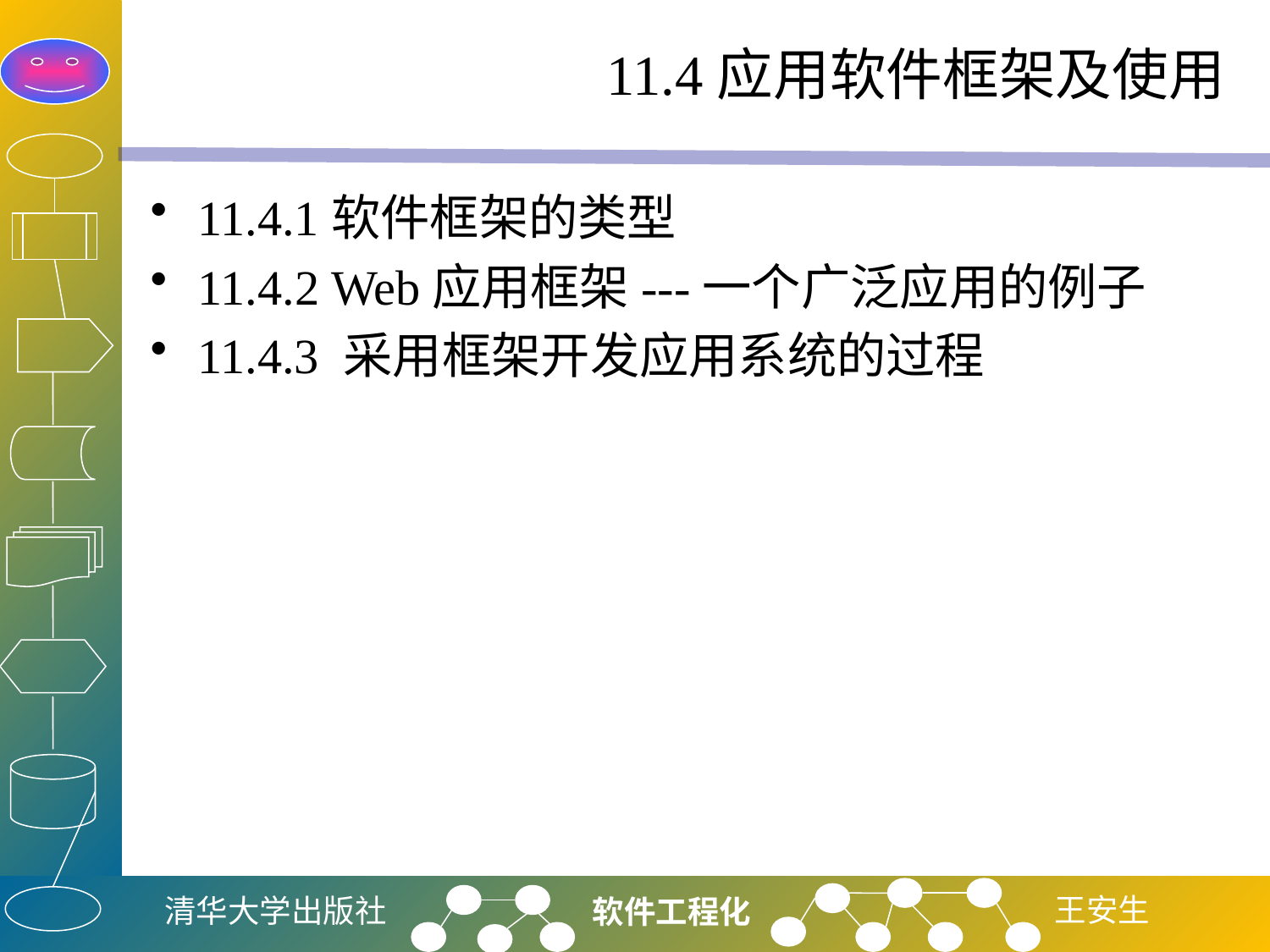

# 11.4应用软件框架及使用
11.4.1软件框架的类型
11.4.2 Web应用框架---一个广泛应用的例子
11.4.3 采用框架开发应用系统的过程